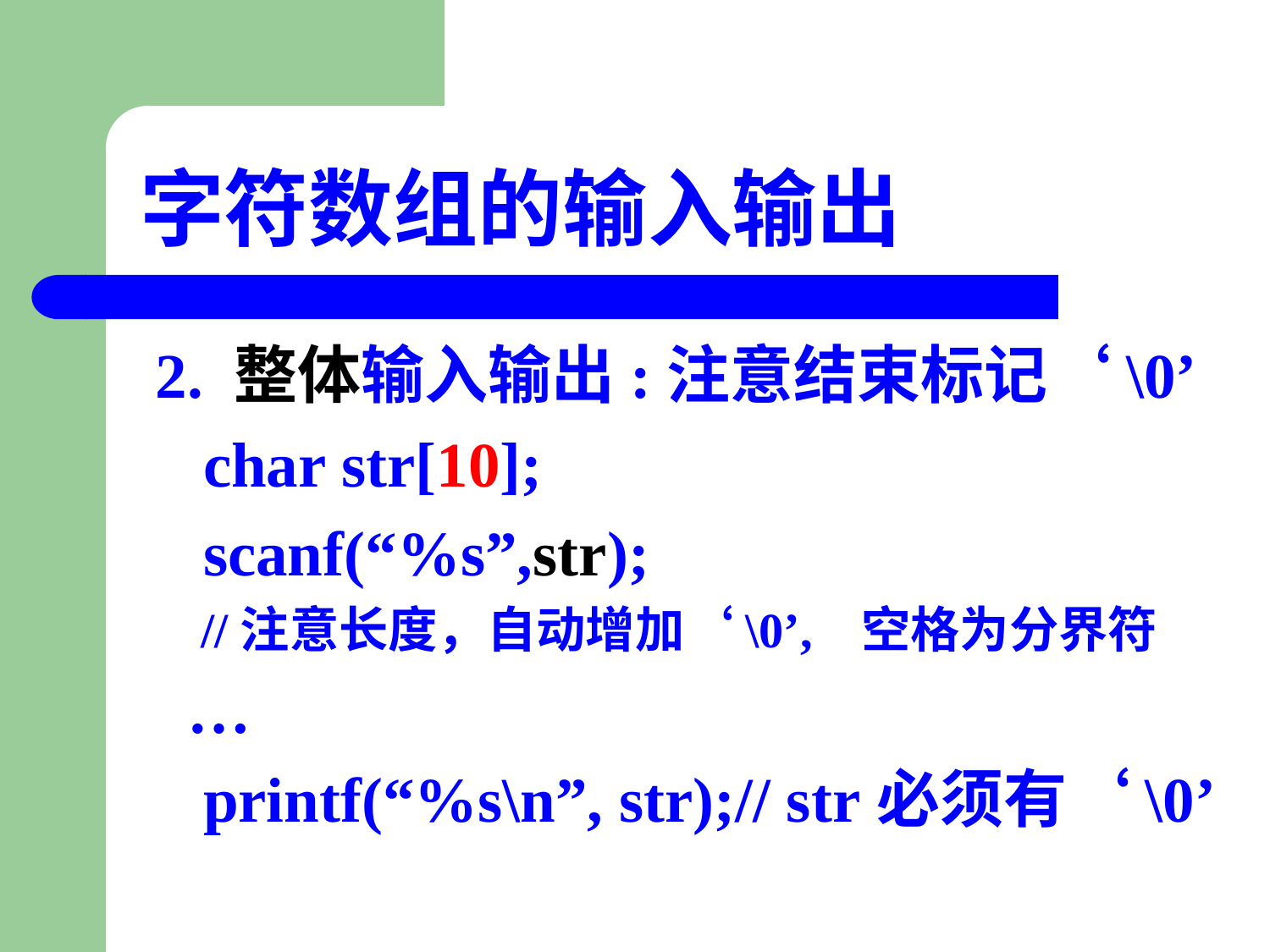

# 字符数组的输入输出
 2. 整体输入输出:注意结束标记‘\0’
    char str[10];
    scanf(“%s”,str);
     //注意长度，自动增加‘\0’,   空格为分界符
   …
    printf(“%s\n”, str);// str必须有‘\0’